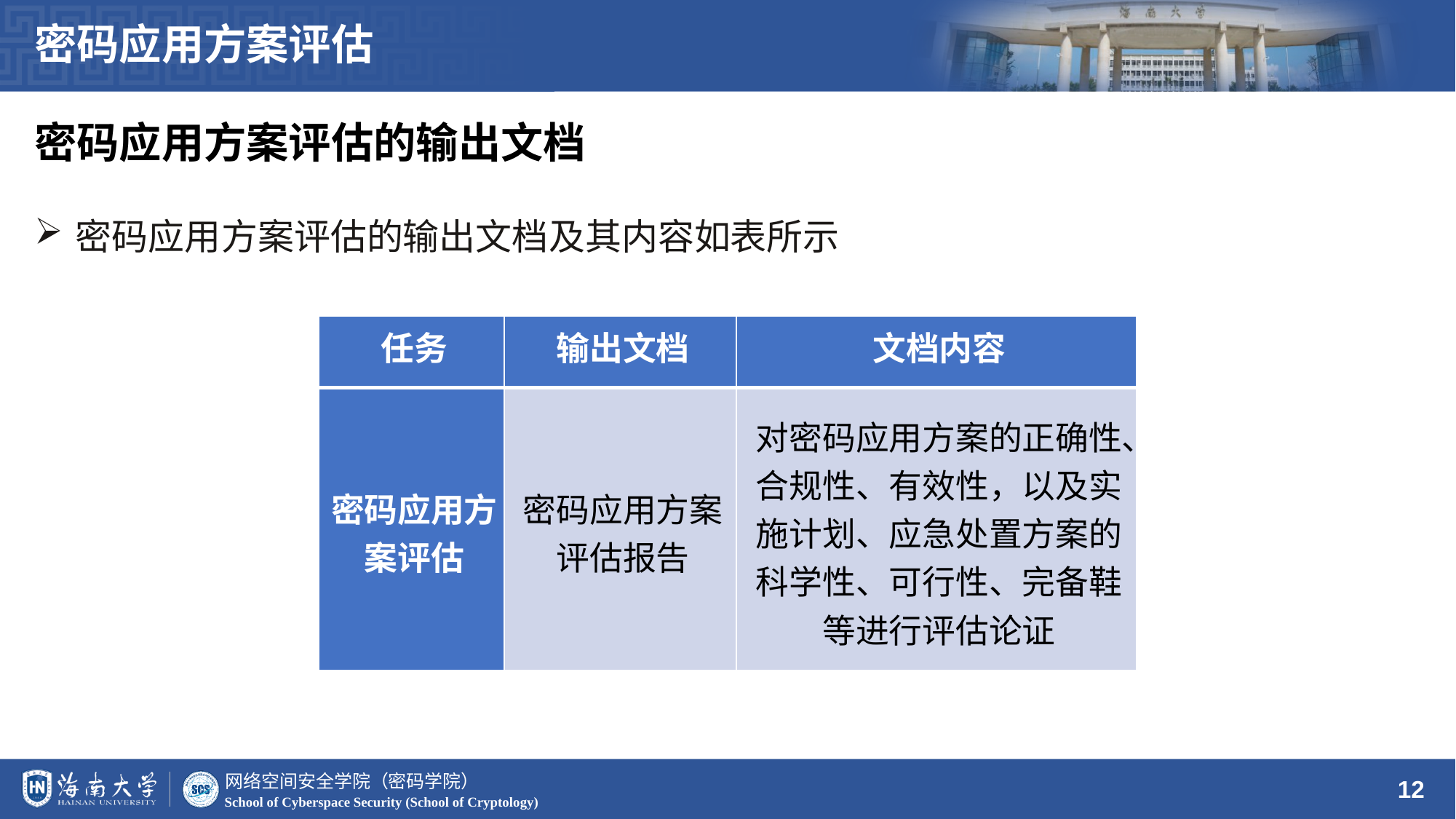

密码应用方案评估
密码应用方案评估的输出文档
密码应用方案评估的输出文档及其内容如表所示

| 任务 | 输出文档 | 文档内容 |
| --- | --- | --- |
| 密码应用方案评估 | 密码应用方案评估报告 | 对密码应用方案的正确性、合规性、有效性，以及实施计划、应急处置方案的科学性、可行性、完备鞋等进行评估论证 |
12